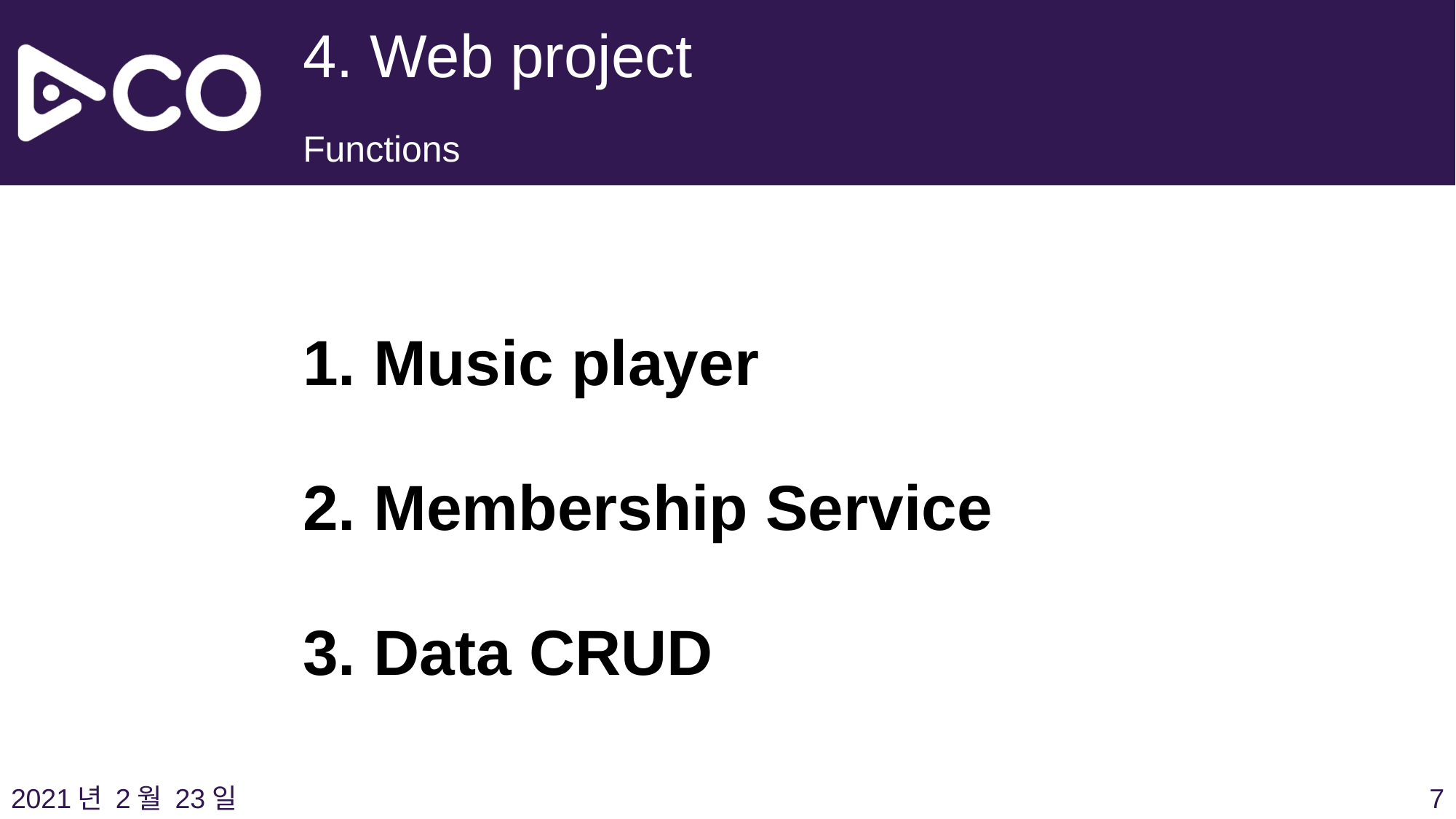

4. Web project
Functions
 Music player
 Membership Service
 Data CRUD
7
2021년 2월 23일